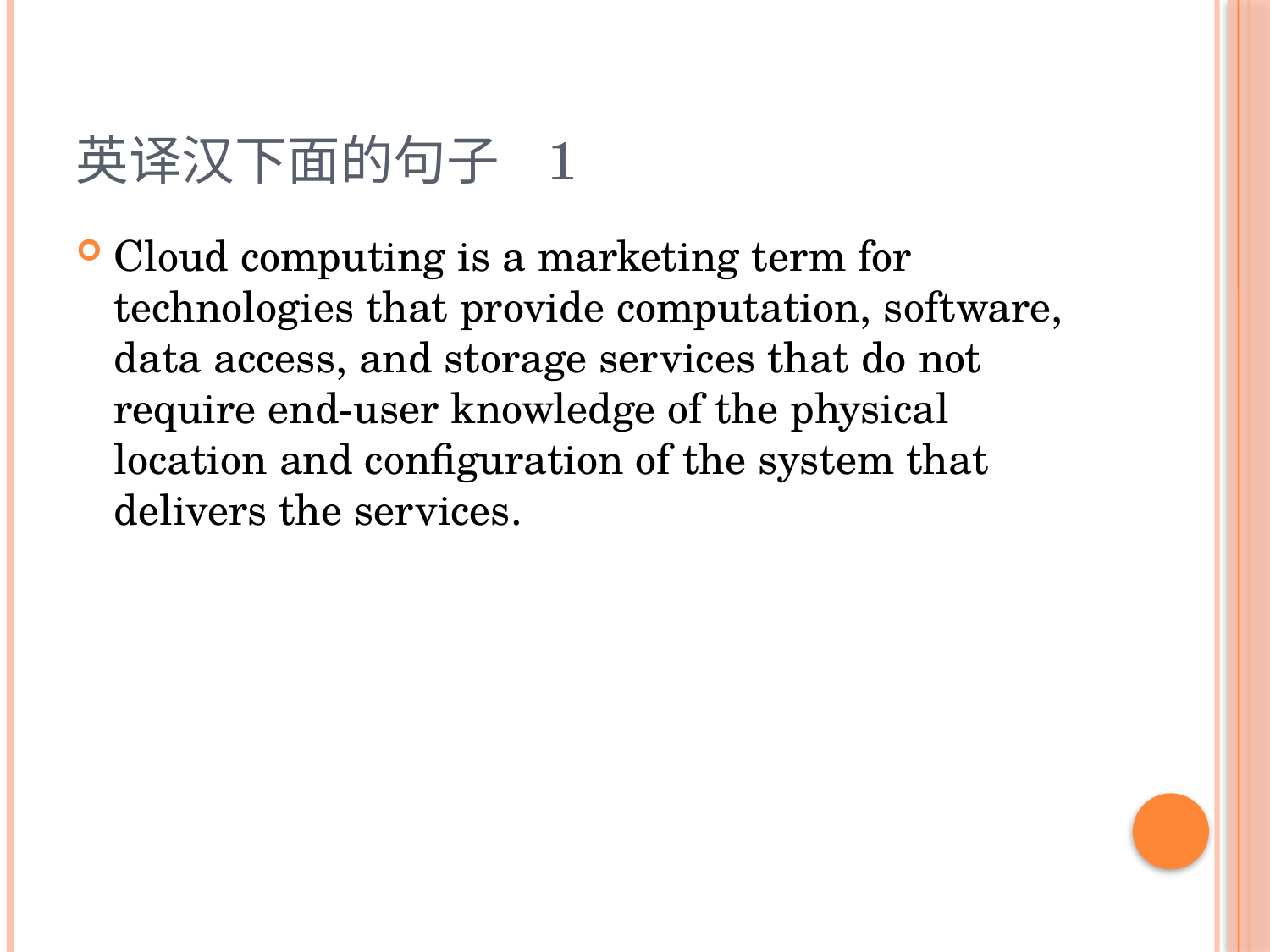

# 英译汉下面的句子   1
Cloud computing is a marketing term for technologies that provide computation, software, data access, and storage services that do not require end-user knowledge of the physical location and configuration of the system that delivers the services.